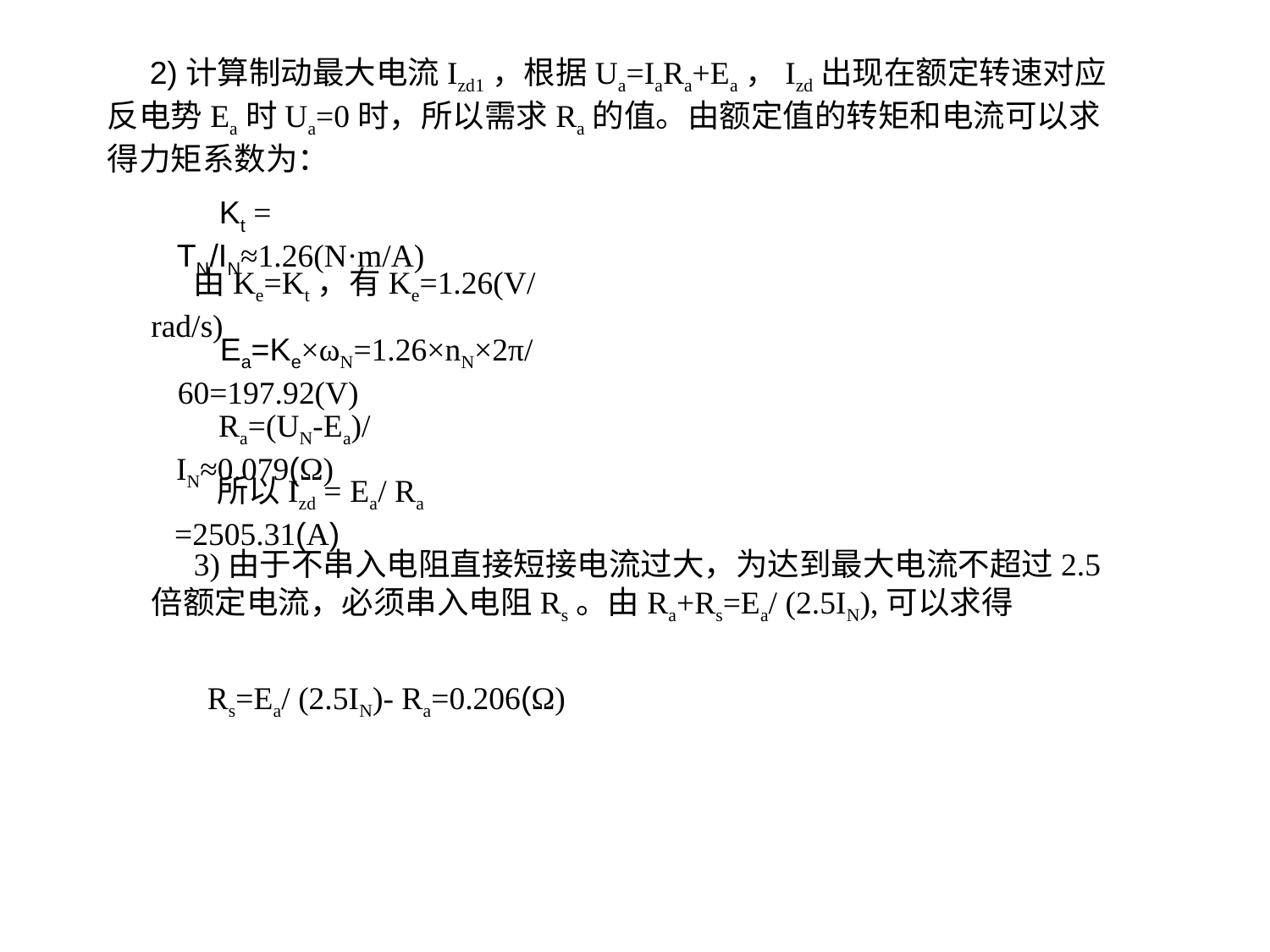

2)计算制动最大电流Izd1，根据Ua=IaRa+Ea，Izd出现在额定转速对应反电势Ea时Ua=0时，所以需求Ra的值。由额定值的转矩和电流可以求得力矩系数为：
Kt = TN/IN≈1.26(N·m/A)
由Ke=Kt，有Ke=1.26(V/rad/s)
Ea=Ke×ωN=1.26×nN×2π/60=197.92(V)
Ra=(UN-Ea)/ IN≈0.079(Ω)
所以Izd = Ea/ Ra =2505.31(A)
3)由于不串入电阻直接短接电流过大，为达到最大电流不超过2.5倍额定电流，必须串入电阻Rs。由Ra+Rs=Ea/ (2.5IN),可以求得
Rs=Ea/ (2.5IN)- Ra=0.206(Ω)